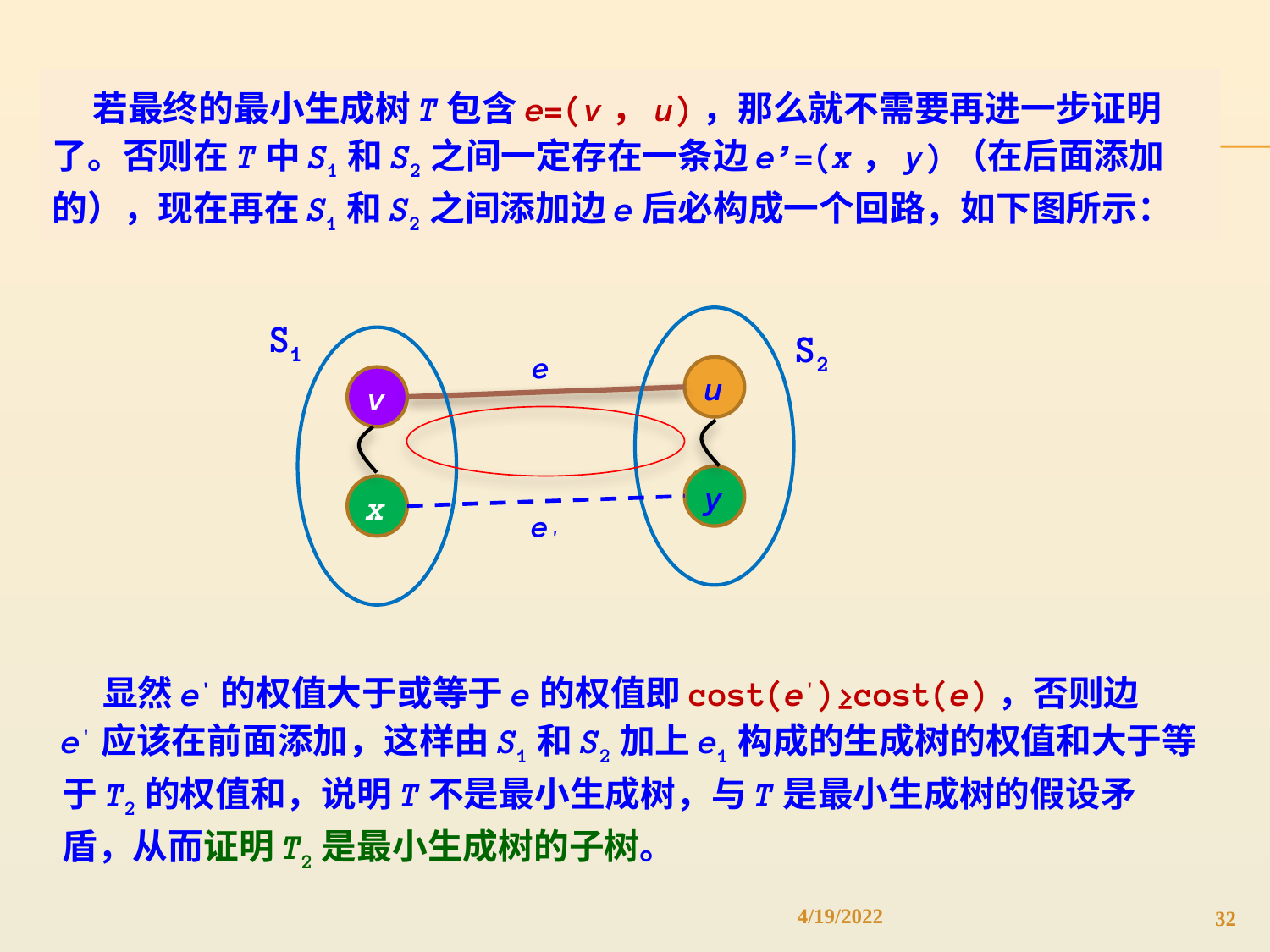

若最终的最小生成树T包含e=(v，u)，那么就不需要再进一步证明了。否则在T中S1和S2之间一定存在一条边e’=(x，y)（在后面添加的），现在再在S1和S2之间添加边e后必构成一个回路，如下图所示：
S1

S2

e
u
v

y
x
e'
    显然e'的权值大于或等于e的权值即cost(e')≥cost(e)，否则边e'应该在前面添加，这样由S1和S2加上e1构成的生成树的权值和大于等于T2的权值和，说明T不是最小生成树，与T是最小生成树的假设矛盾，从而证明T2是最小生成树的子树。
4/19/2022
32